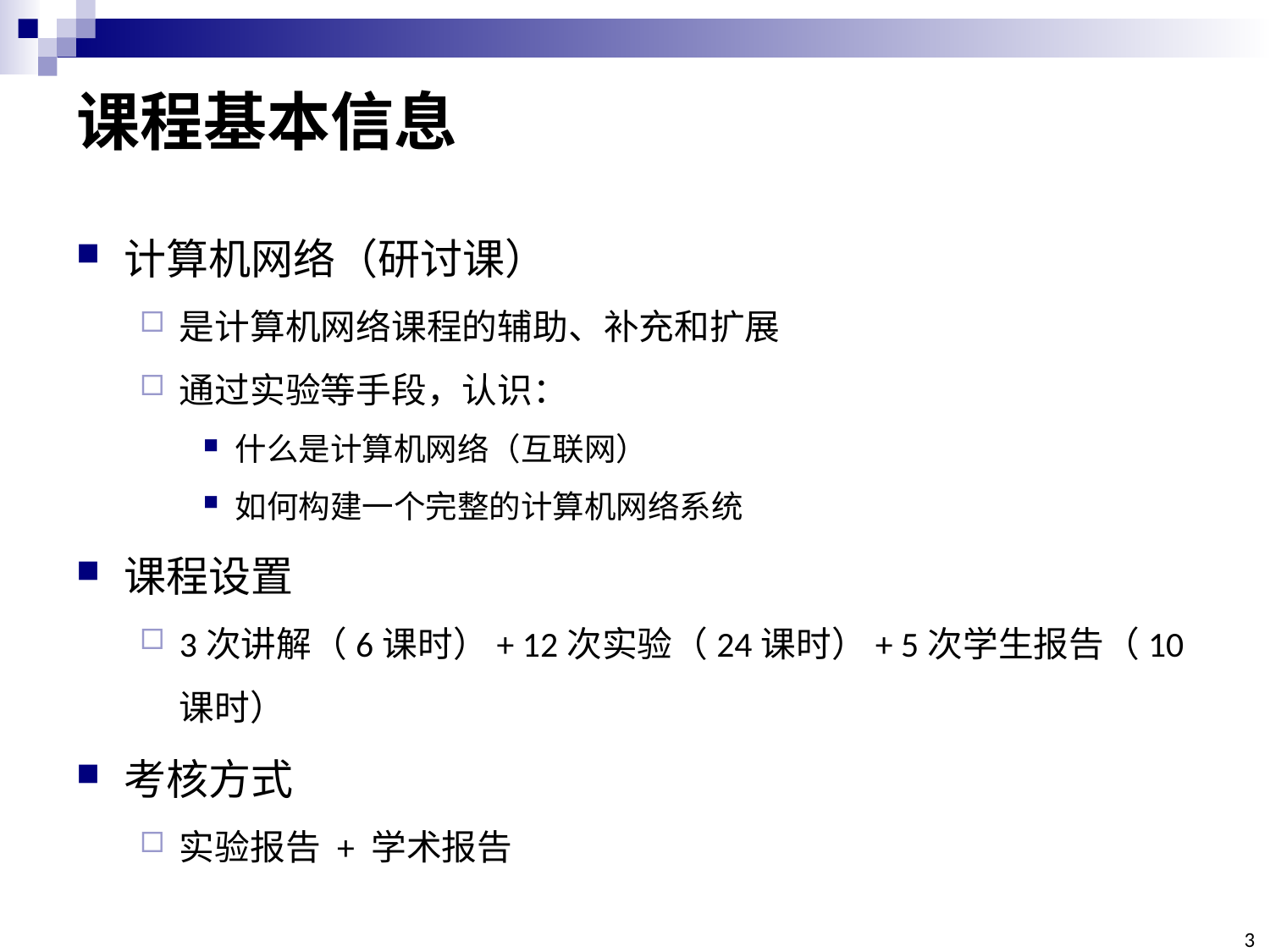

# 课程基本信息
计算机网络（研讨课）
是计算机网络课程的辅助、补充和扩展
通过实验等手段，认识：
什么是计算机网络（互联网）
如何构建一个完整的计算机网络系统
课程设置
3次讲解（6课时）+ 12次实验（24课时）+ 5次学生报告（10课时）
考核方式
实验报告 + 学术报告
3